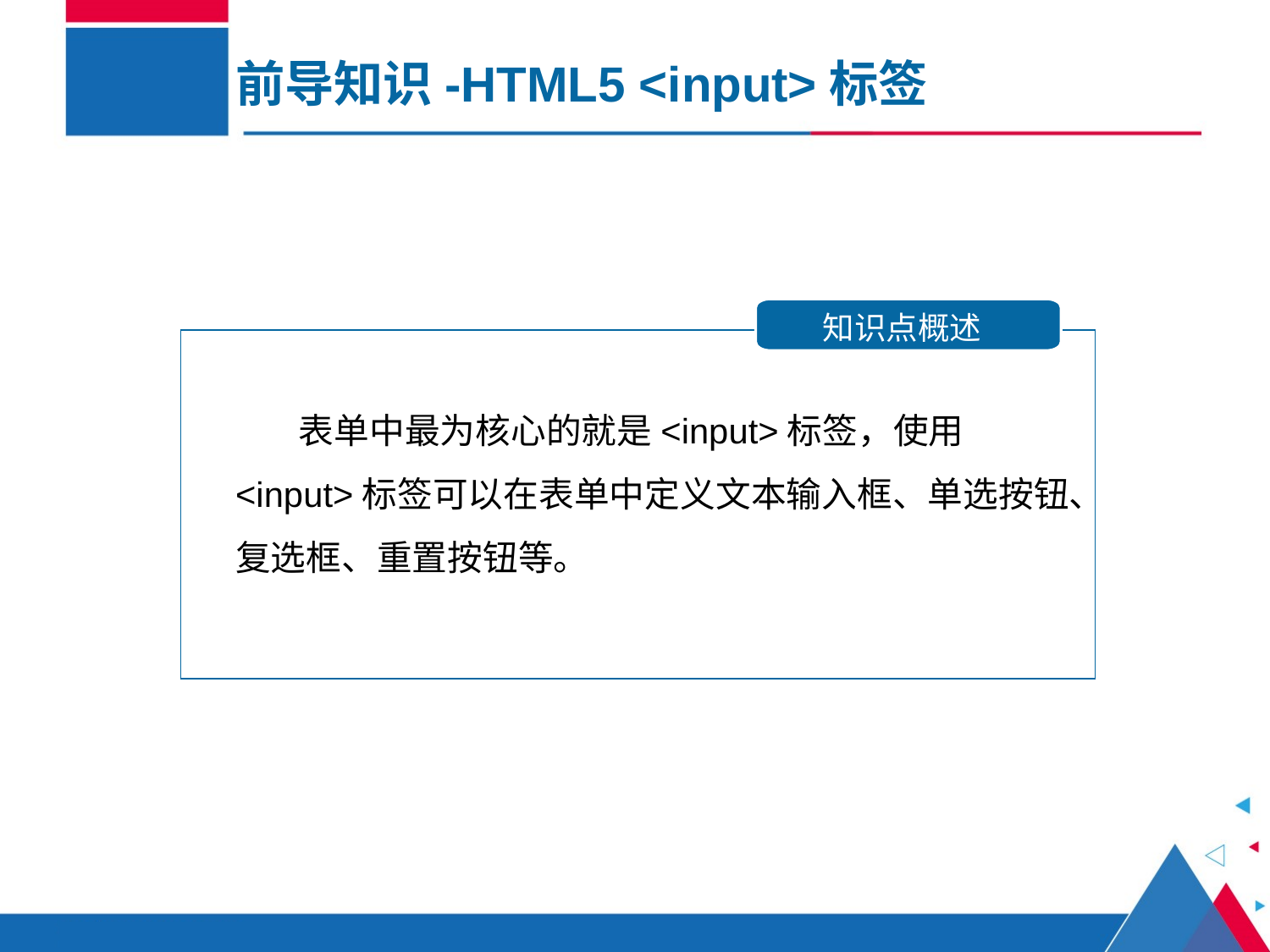

前导知识-HTML5 <input>标签

知识点概述
       表单中最为核心的就是<input>标签，使用<input>标签可以在表单中定义文本输入框、单选按钮、复选框、重置按钮等。